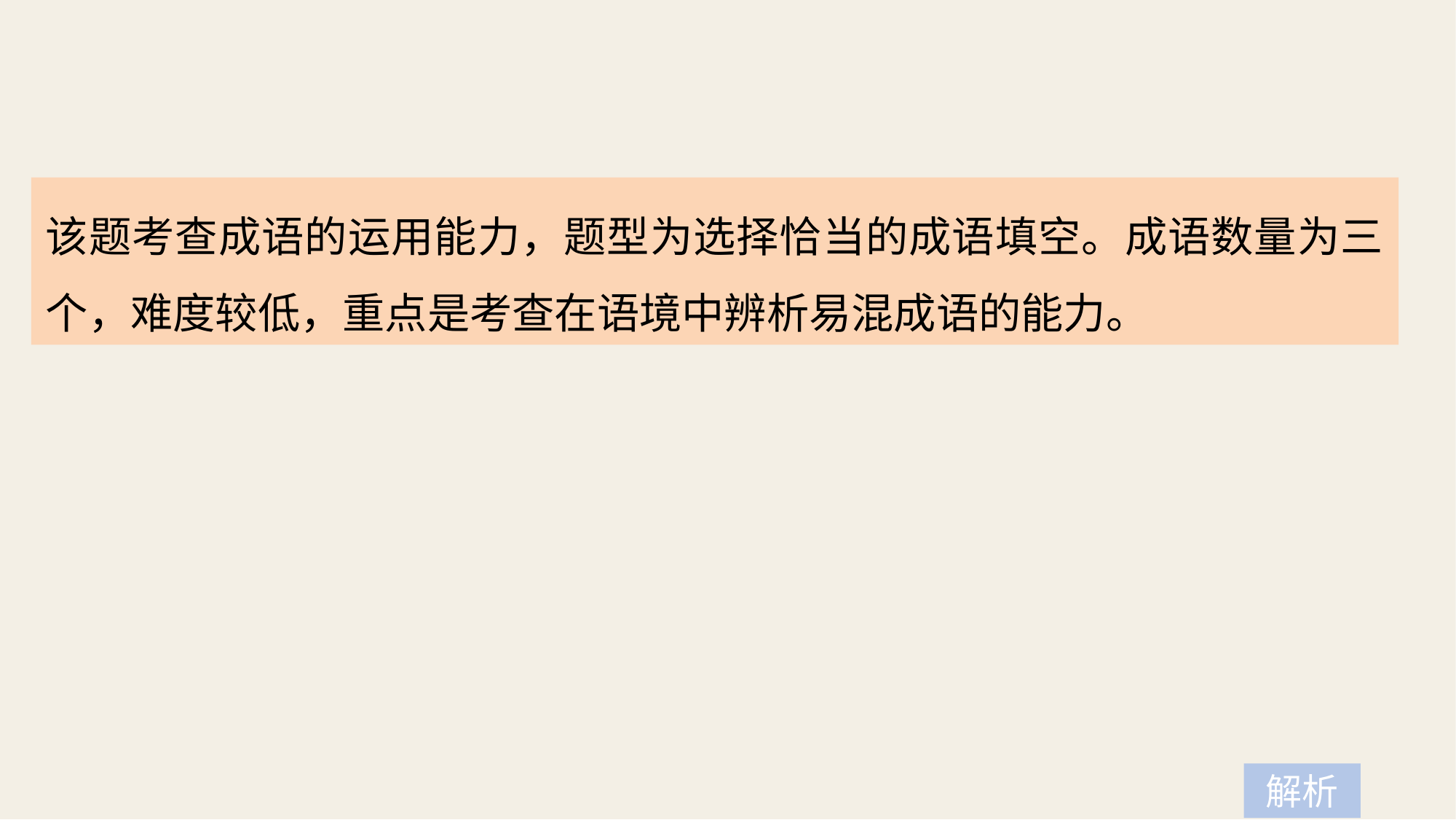

该题考查成语的运用能力，题型为选择恰当的成语填空。成语数量为三个，难度较低，重点是考查在语境中辨析易混成语的能力。
解析